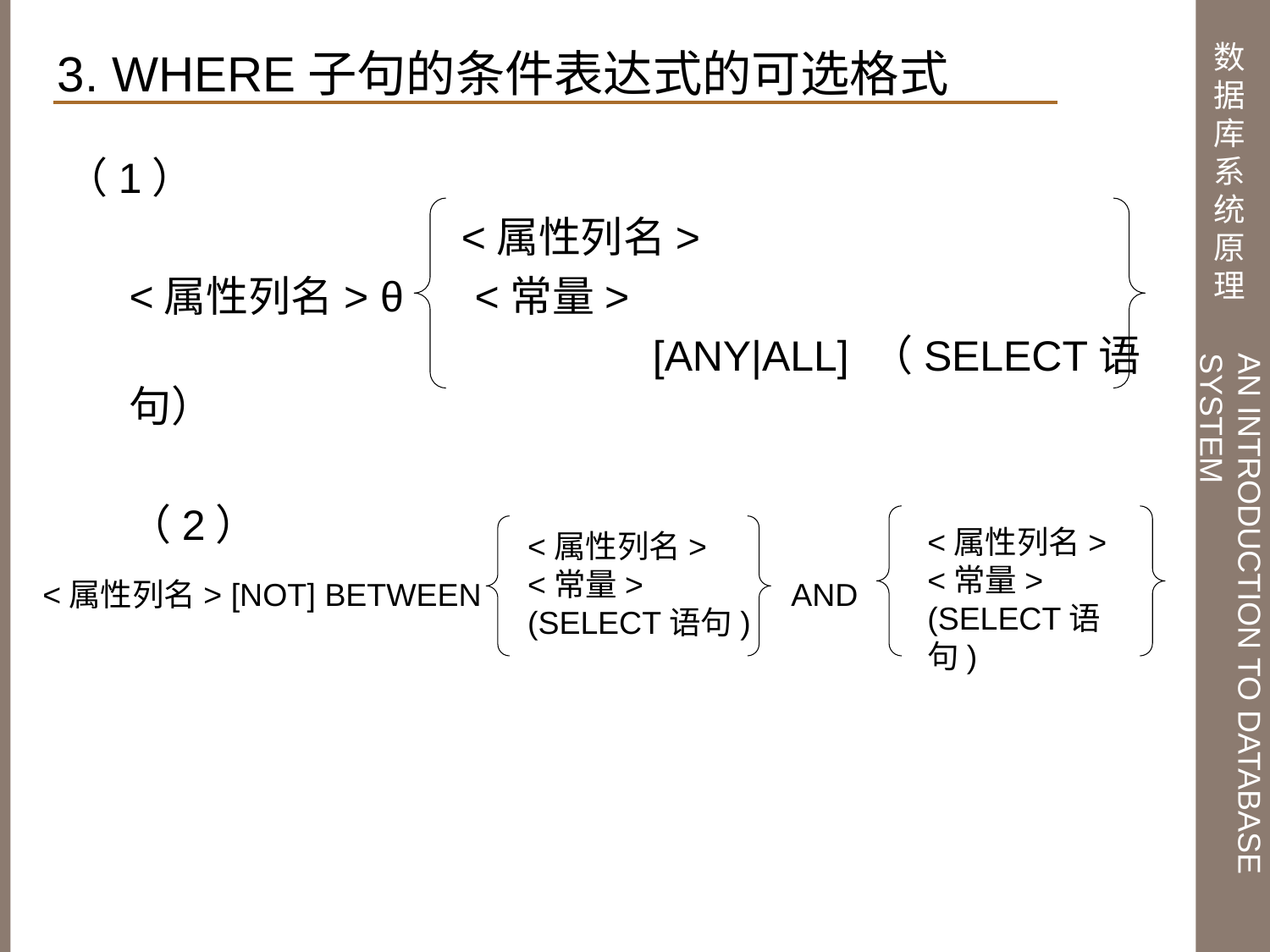

3. WHERE子句的条件表达式的可选格式
（1）
                            <属性列名>
<属性列名> θ      <常量>
			            [ANY|ALL] （SELECT语句）

（2）

<属性列名>
<常量>
(SELECT语句)
<属性列名>
<常量>
(SELECT语句)
<属性列名> [NOT] BETWEEN
AND